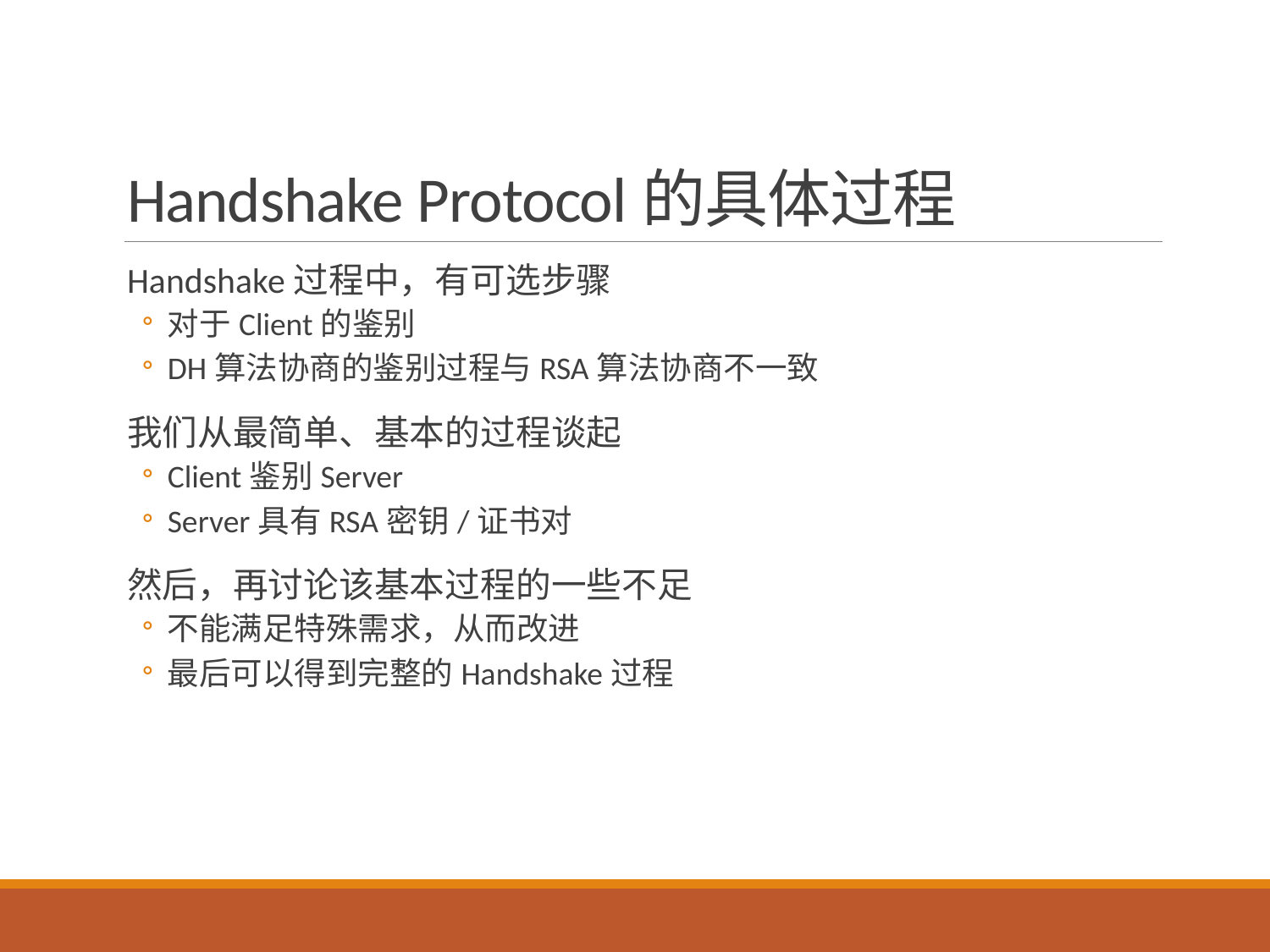

# Handshake Protocol的具体过程
Handshake过程中，有可选步骤
对于Client的鉴别
DH算法协商的鉴别过程与RSA算法协商不一致
我们从最简单、基本的过程谈起
Client鉴别Server
Server具有RSA密钥/证书对
然后，再讨论该基本过程的一些不足
不能满足特殊需求，从而改进
最后可以得到完整的Handshake过程
34